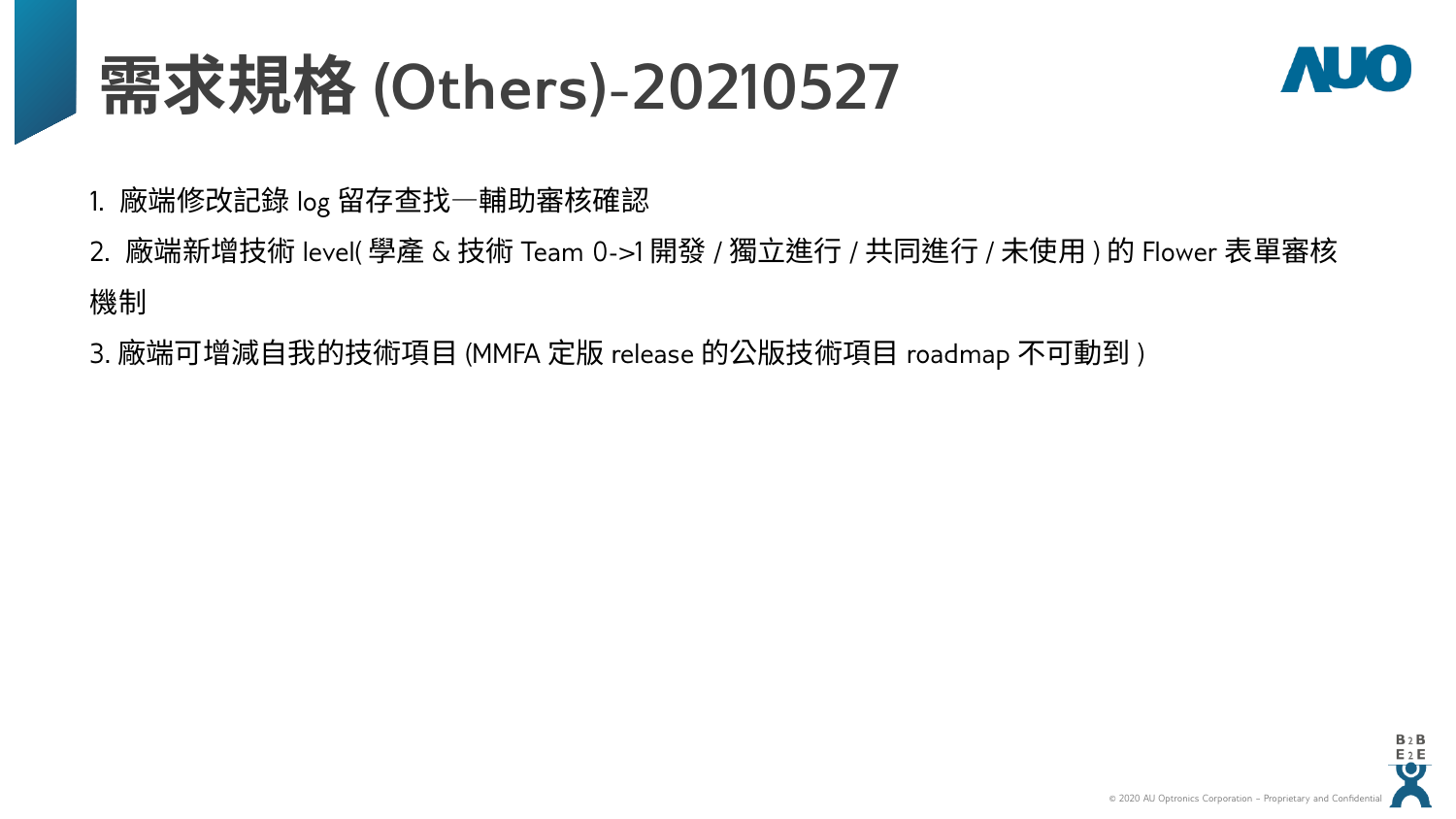

# 需求規格(Others)-20210527
1. 廠端修改記錄log留存查找—輔助審核確認
2. 廠端新增技術level(學產&技術Team 0->1開發/獨立進行/共同進行/未使用)的Flower表單審核機制
3.廠端可增減自我的技術項目(MMFA定版release的公版技術項目roadmap不可動到)